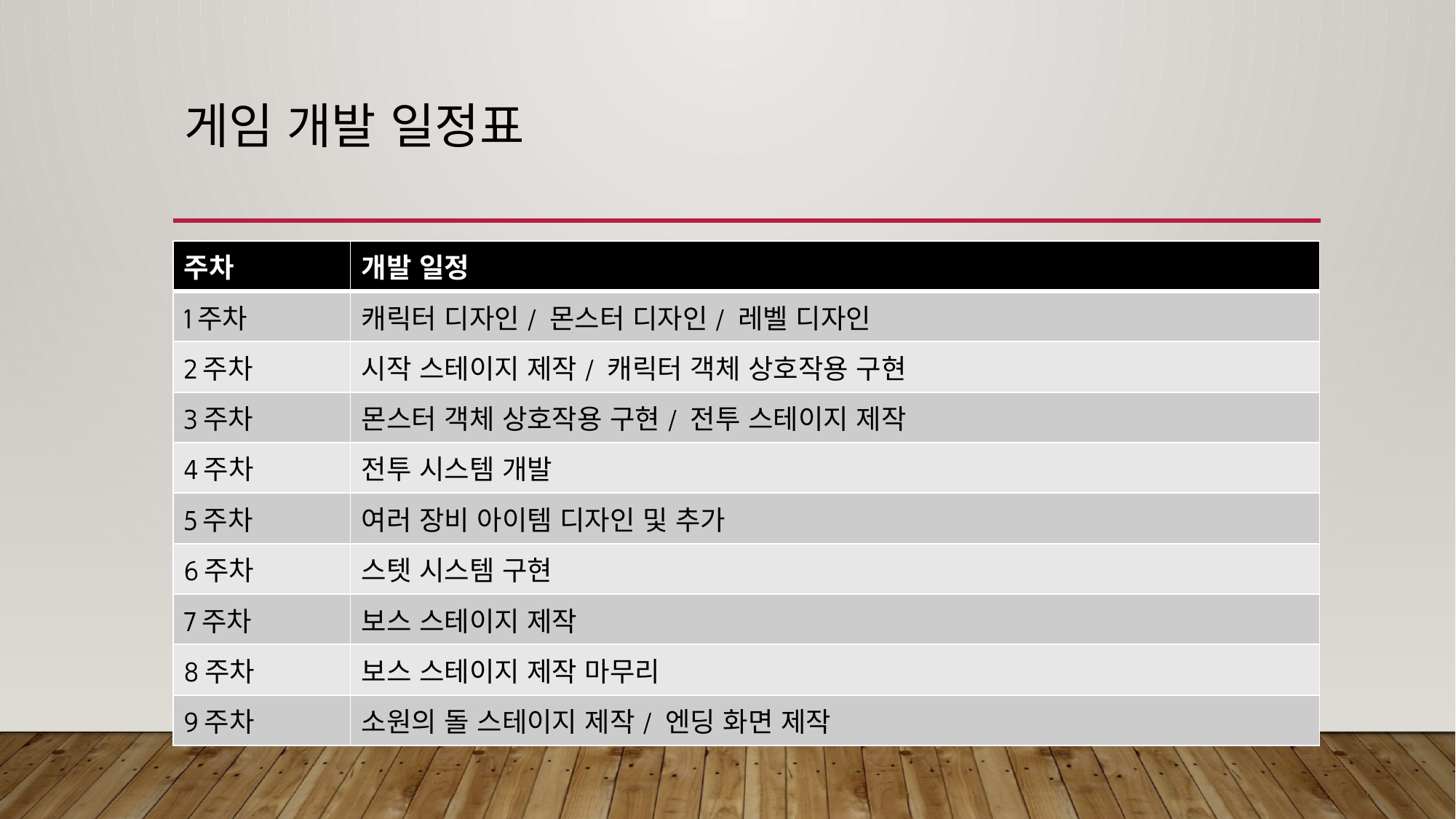

# 게임 개발 일정표
| 주차 | 개발 일정 |
| --- | --- |
| 1주차 | 캐릭터 디자인/ 몬스터 디자인/ 레벨 디자인 |
| 2주차 | 시작 스테이지 제작/ 캐릭터 객체 상호작용 구현 |
| 3주차 | 몬스터 객체 상호작용 구현/ 전투 스테이지 제작 |
| 4주차 | 전투 시스템 개발 |
| 5주차 | 여러 장비 아이템 디자인 및 추가 |
| 6주차 | 스텟 시스템 구현 |
| 7주차 | 보스 스테이지 제작 |
| 8주차 | 보스 스테이지 제작 마무리 |
| 9주차 | 소원의 돌 스테이지 제작/ 엔딩 화면 제작 |